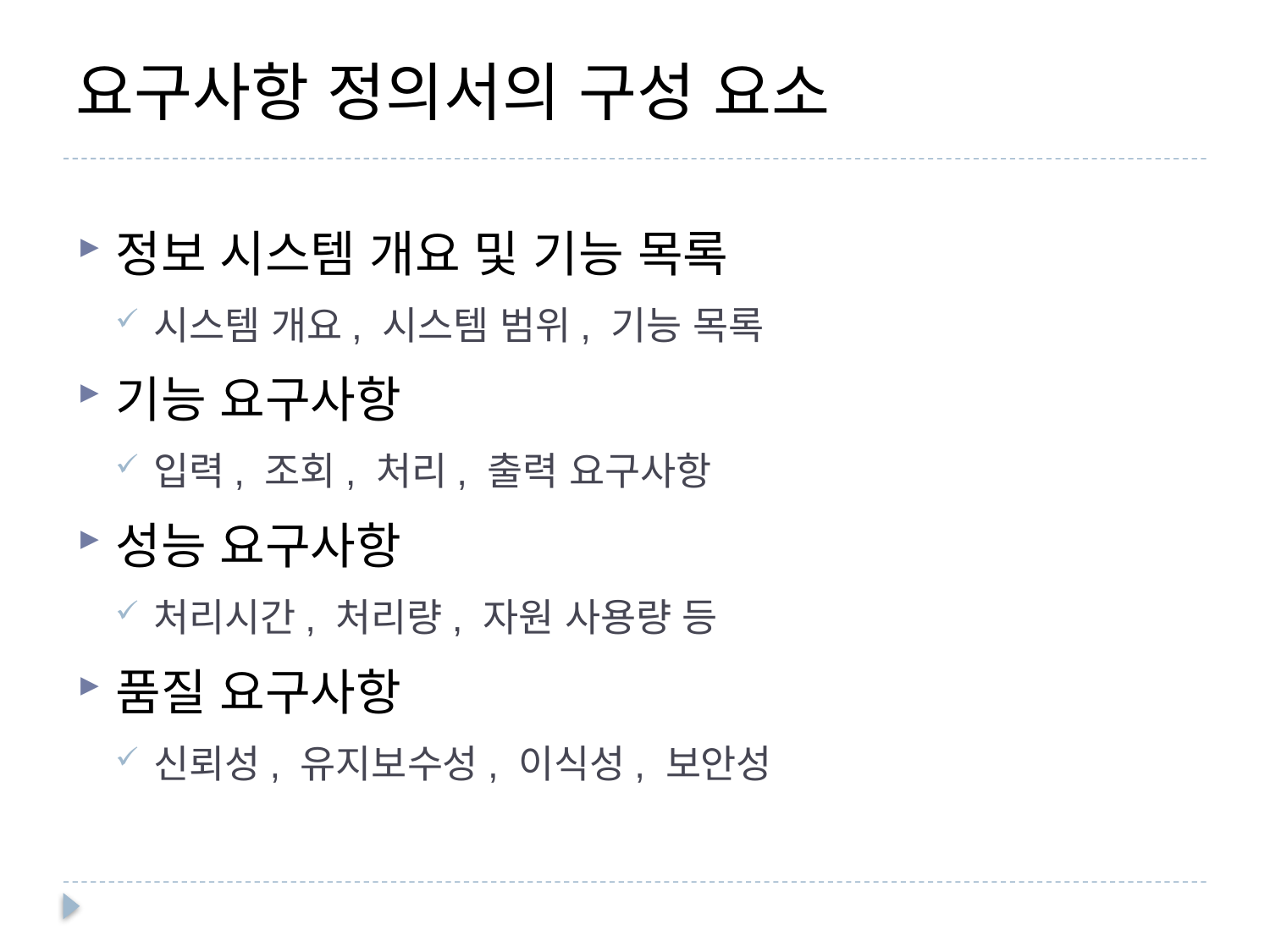

# 요구사항 정의서의 구성 요소
정보 시스템 개요 및 기능 목록
시스템 개요, 시스템 범위, 기능 목록
기능 요구사항
입력, 조회, 처리, 출력 요구사항
성능 요구사항
처리시간, 처리량, 자원 사용량 등
품질 요구사항
신뢰성, 유지보수성, 이식성, 보안성